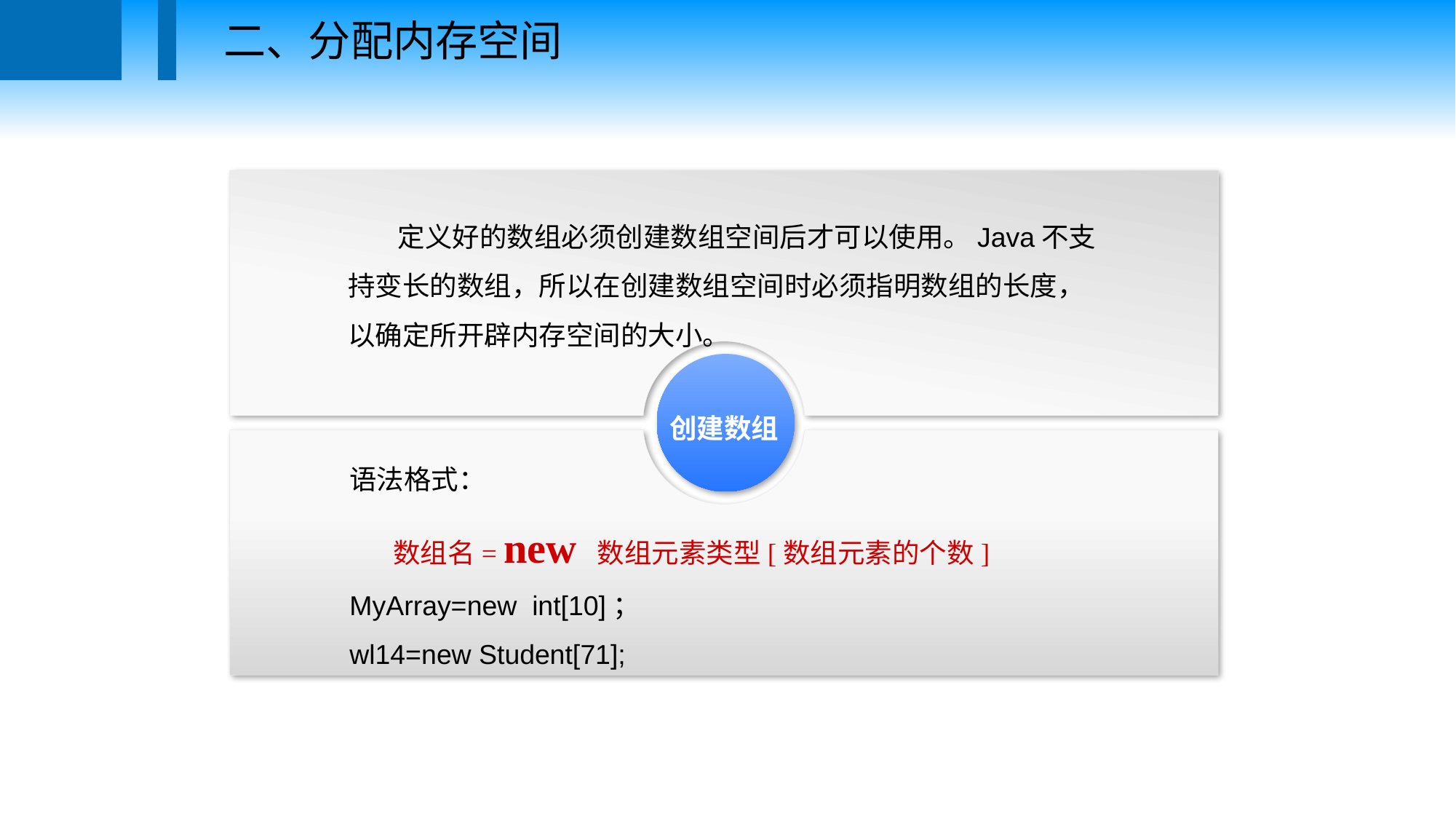

二、分配内存空间

创建数组

       定义好的数组必须创建数组空间后才可以使用。Java不支持变长的数组，所以在创建数组空间时必须指明数组的长度，以确定所开辟内存空间的大小。
语法格式：
      数组名= new  数组元素类型[数组元素的个数]
MyArray=new  int[10]；
wl14=new Student[71];